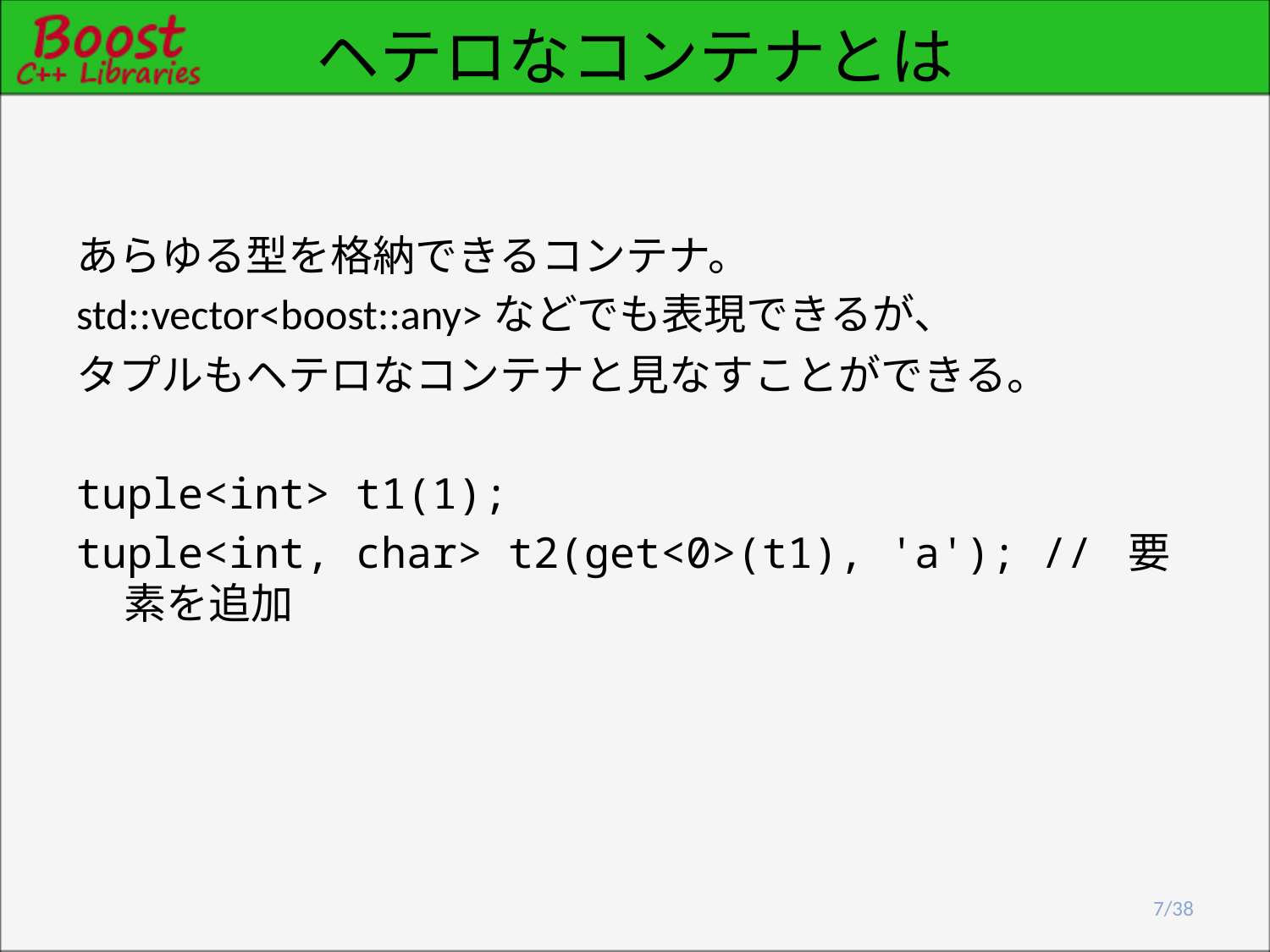

# ヘテロなコンテナとは
あらゆる型を格納できるコンテナ。
std::vector<boost::any>などでも表現できるが、
タプルもヘテロなコンテナと見なすことができる。
tuple<int> t1(1);
tuple<int, char> t2(get<0>(t1), 'a'); // 要素を追加
7/38